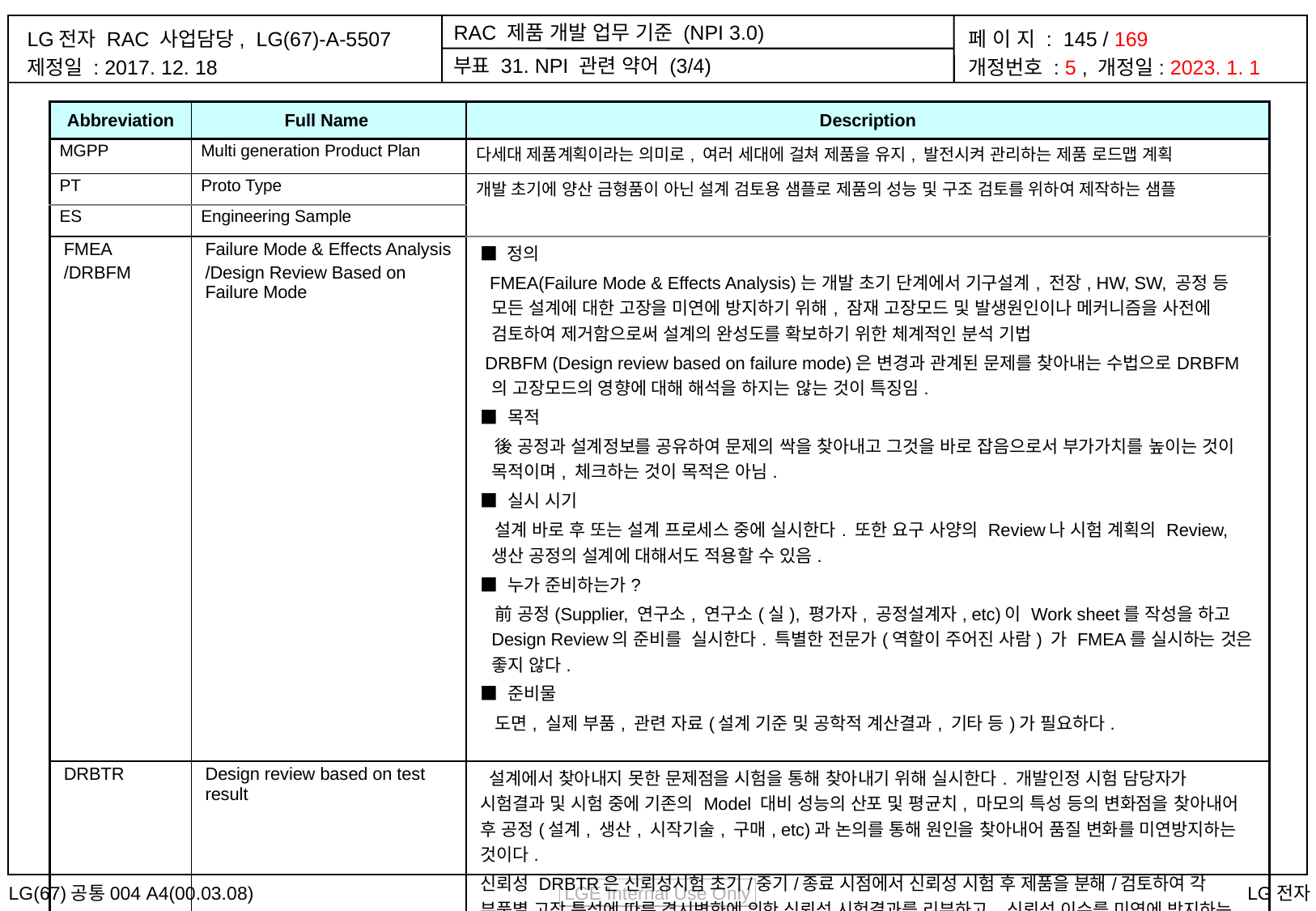

부표 31. NPI 관련 약어 (3/4)
| Abbreviation | Full Name | Description |
| --- | --- | --- |
| MGPP | Multi generation Product Plan | 다세대 제품계획이라는 의미로, 여러 세대에 걸쳐 제품을 유지, 발전시켜 관리하는 제품 로드맵 계획 |
| PT | Proto Type | 개발 초기에 양산 금형품이 아닌 설계 검토용 샘플로 제품의 성능 및 구조 검토를 위하여 제작하는 샘플 |
| ES | Engineering Sample |  |
| FMEA /DRBFM | Failure Mode & Effects Analysis /Design Review Based on Failure Mode | ■ 정의 FMEA(Failure Mode & Effects Analysis)는 개발 초기 단계에서 기구설계, 전장, HW, SW, 공정 등 모든 설계에 대한 고장을 미연에 방지하기 위해, 잠재 고장모드 및 발생원인이나 메커니즘을 사전에 검토하여 제거함으로써 설계의 완성도를 확보하기 위한 체계적인 분석 기법 DRBFM (Design review based on failure mode)은 변경과 관계된 문제를 찾아내는 수법으로DRBFM의 고장모드의 영향에 대해 해석을 하지는 않는 것이 특징임. ■ 목적 後 공정과 설계정보를 공유하여 문제의 싹을 찾아내고 그것을 바로 잡음으로서 부가가치를 높이는 것이 목적이며, 체크하는 것이 목적은 아님. ■ 실시 시기 설계 바로 후 또는 설계 프로세스 중에 실시한다. 또한 요구 사양의 Review나 시험 계획의 Review, 생산 공정의 설계에 대해서도 적용할 수 있음. ■ 누가 준비하는가? 前 공정(Supplier, 연구소, 연구소(실), 평가자, 공정설계자, etc)이 Work sheet를 작성을 하고 Design Review의 준비를 실시한다. 특별한 전문가(역할이 주어진 사람) 가 FMEA를 실시하는 것은 좋지 않다. ■ 준비물 도면, 실제 부품, 관련 자료(설계 기준 및 공학적 계산결과, 기타 등)가 필요하다. |
| DRBTR | Design review based on test result | 설계에서 찾아내지 못한 문제점을 시험을 통해 찾아내기 위해 실시한다. 개발인정 시험 담당자가 시험결과 및 시험 중에 기존의 Model 대비 성능의 산포 및 평균치, 마모의 특성 등의 변화점을 찾아내어 후 공정(설계, 생산, 시작기술, 구매, etc)과 논의를 통해 원인을 찾아내어 품질 변화를 미연방지하는 것이다. 신뢰성 DRBTR은 신뢰성시험 초기/중기/종료 시점에서 신뢰성 시험 후 제품을 분해/검토하여 각 부품별 고장 특성에 따른 경시변화에 의한 신뢰성 시험결과를 리뷰하고, 신뢰성 이슈를 미연에 방지하는 것이다. |